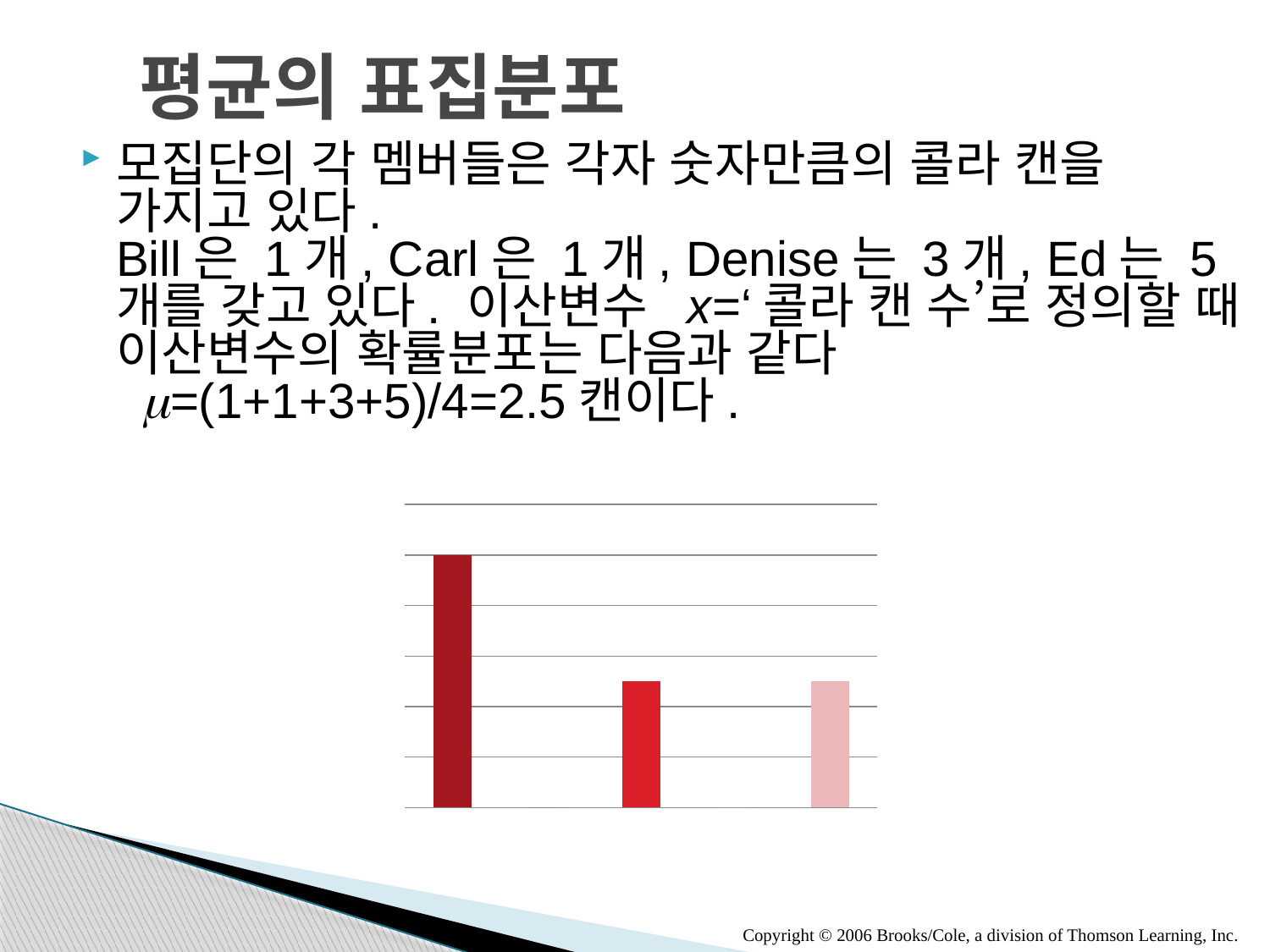

# 평균의 표집분포
모집단의 각 멤버들은 각자 숫자만큼의 콜라 캔을 가지고 있다.
Bill은 1개, Carl은 1개, Denise는 3개, Ed는 5개를 갖고 있다. 이산변수  x=‘콜라 캔 수’로 정의할 때 이산변수의 확률분포는 다음과 같다
 μ=(1+1+3+5)/4=2.5캔이다.

### Chart

| Category |  |
|---|---|